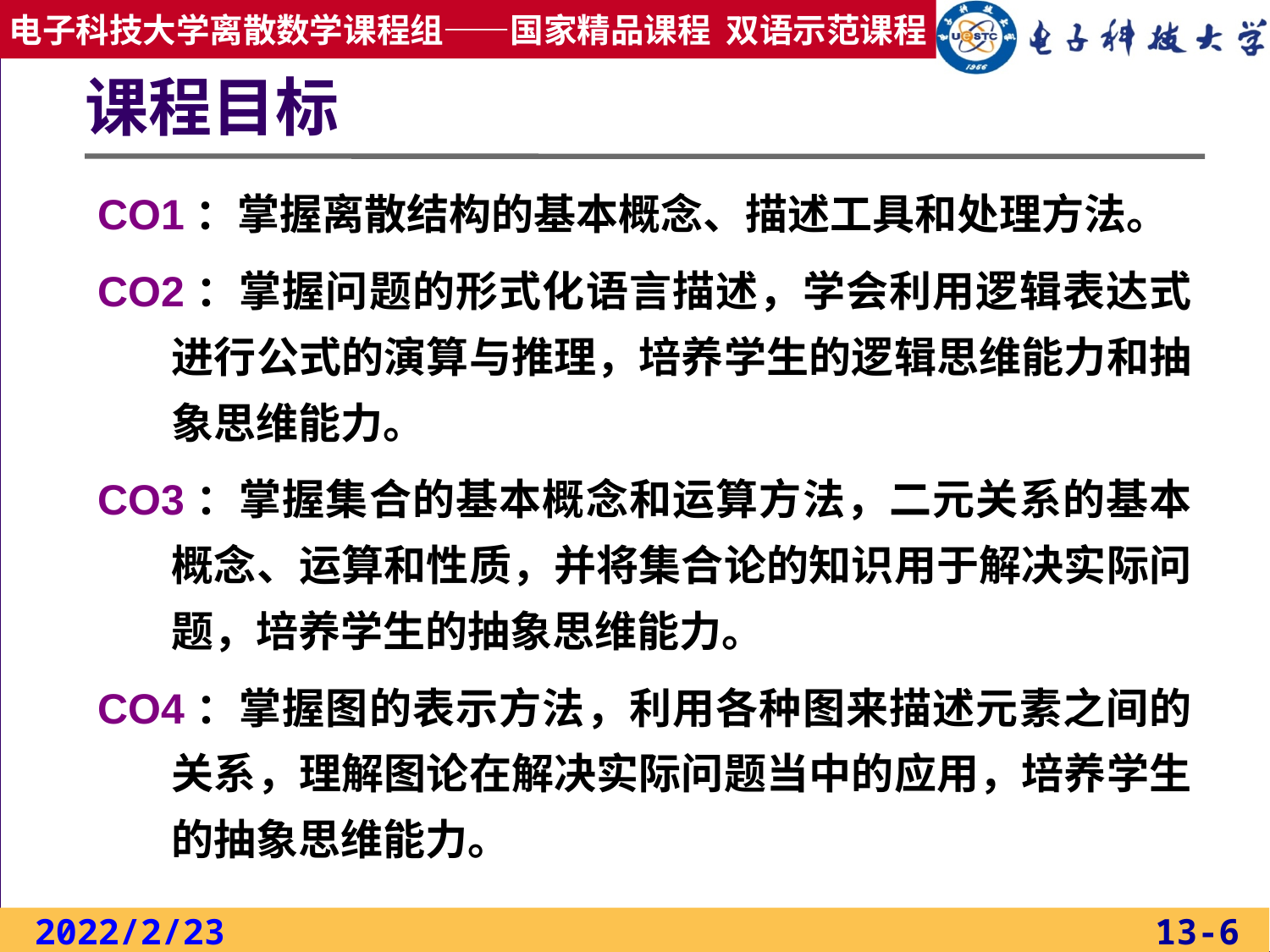

# 课程目标
CO1：掌握离散结构的基本概念、描述工具和处理方法。
CO2：掌握问题的形式化语言描述，学会利用逻辑表达式进行公式的演算与推理，培养学生的逻辑思维能力和抽象思维能力。
CO3：掌握集合的基本概念和运算方法，二元关系的基本概念、运算和性质，并将集合论的知识用于解决实际问题，培养学生的抽象思维能力。
CO4：掌握图的表示方法，利用各种图来描述元素之间的关系，理解图论在解决实际问题当中的应用，培养学生的抽象思维能力。
2022/2/23